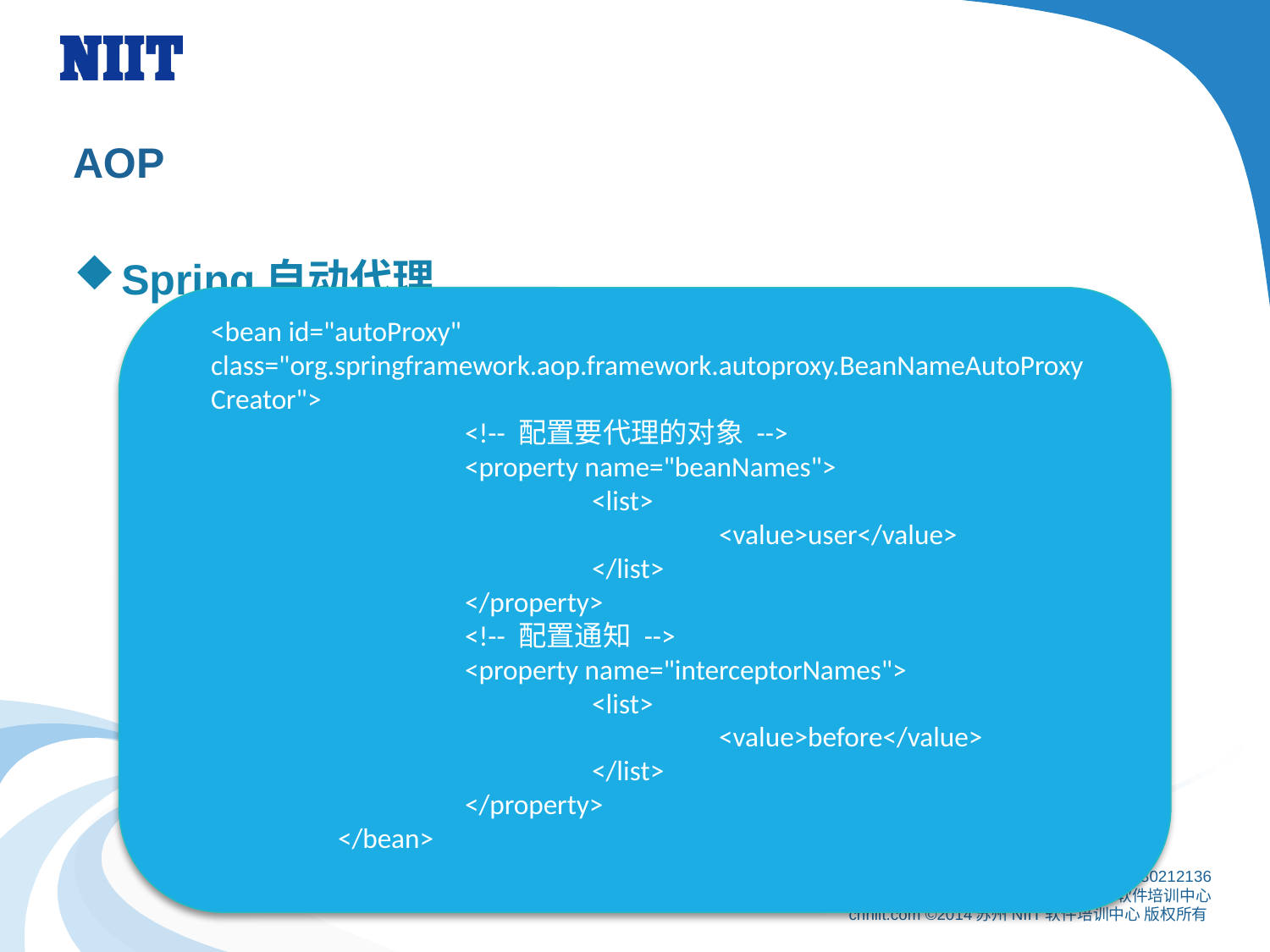

# AOP
Spring自动代理

<bean id="autoProxy" class="org.springframework.aop.framework.autoproxy.BeanNameAutoProxyCreator">
		<!-- 配置要代理的对象 -->
		<property name="beanNames">
			<list>
				<value>user</value>
			</list>
		</property>
		<!-- 配置通知 -->
		<property name="interceptorNames">
			<list>
				<value>before</value>
			</list>
		</property>
	</bean>